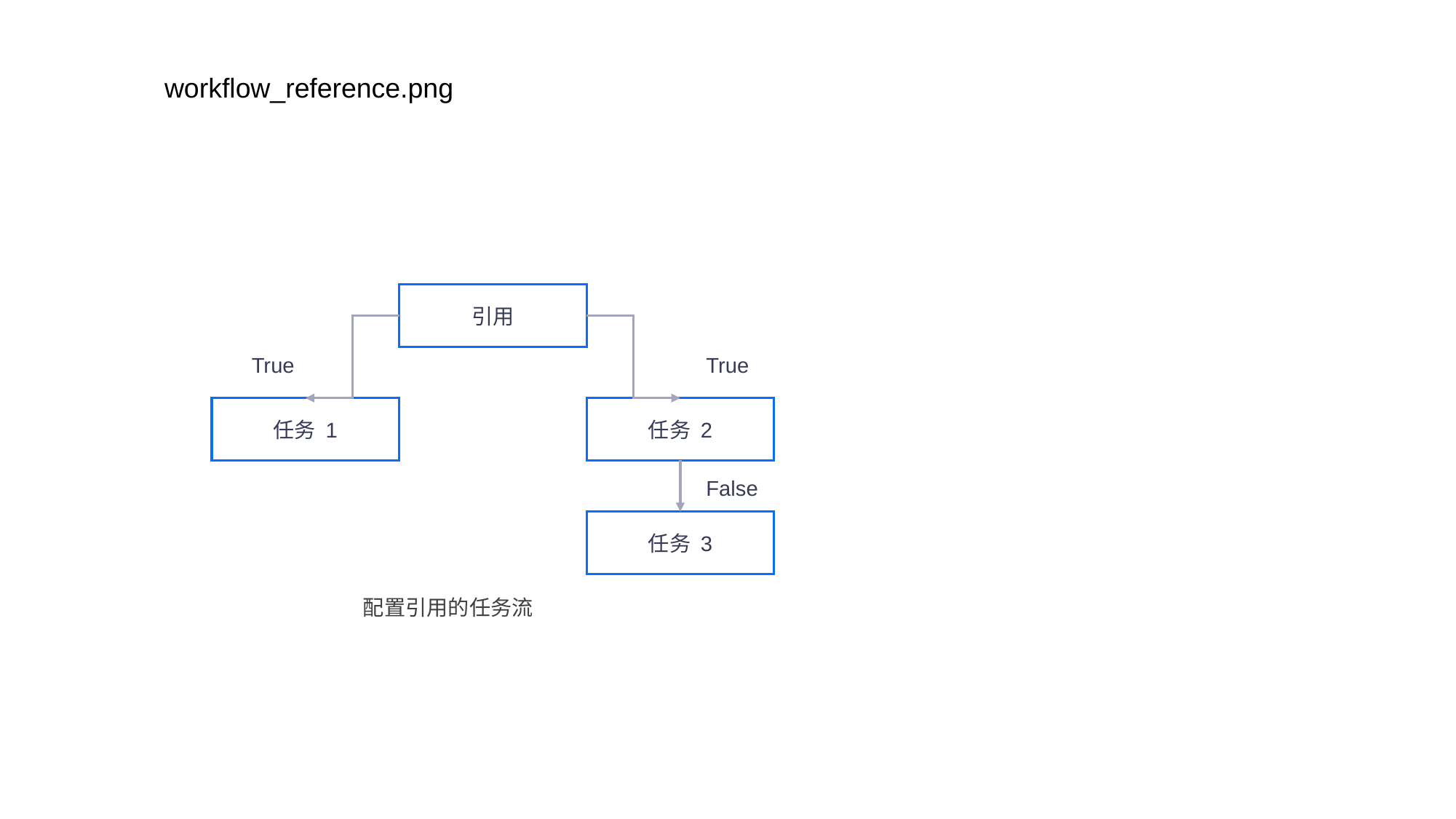

workflow_reference.png
引用
True
True
任务 2
任务 1
False
任务 3
配置引用的任务流